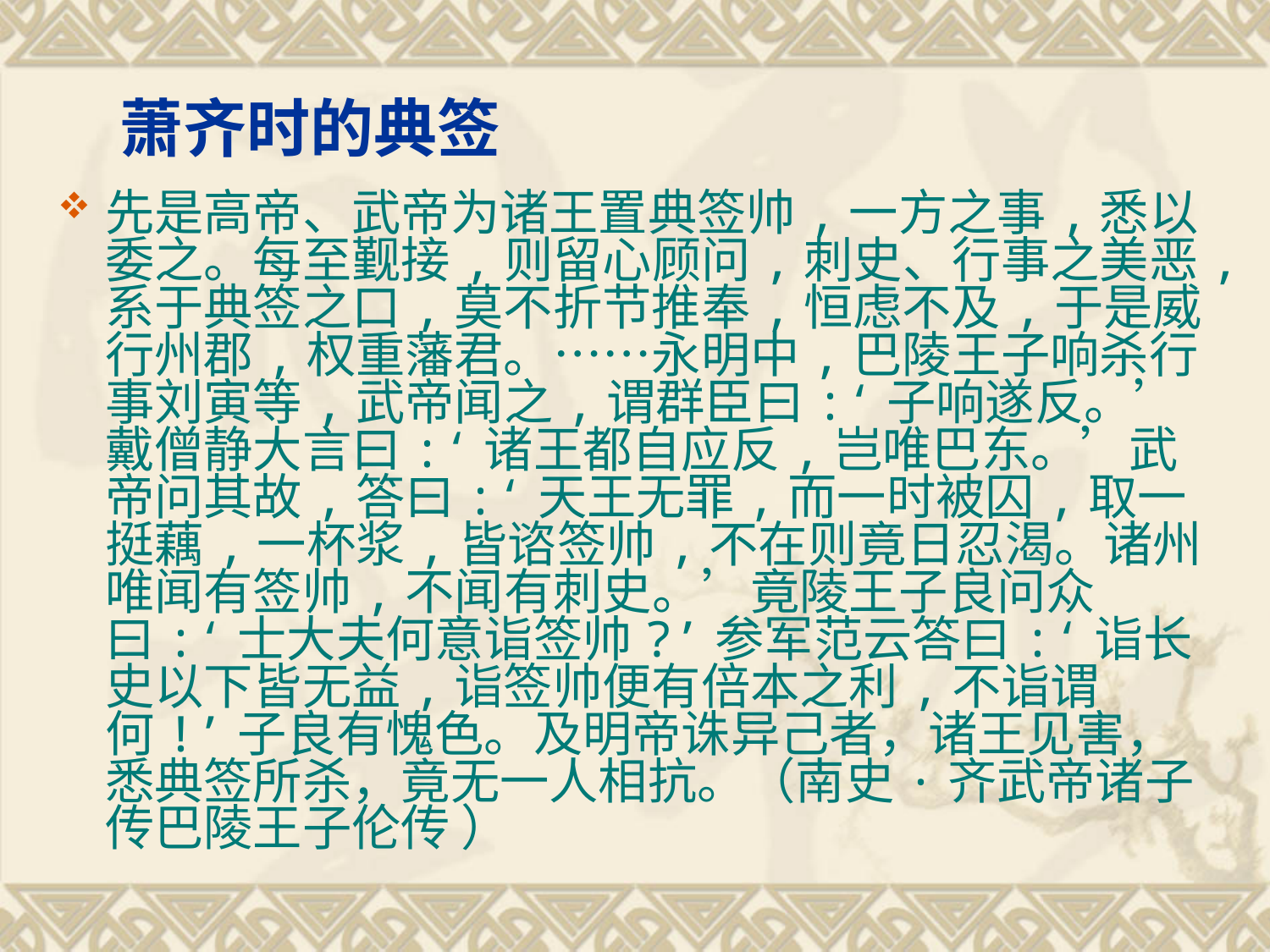

# 萧齐时的典签
先是高帝、武帝为诸王置典签帅,一方之事,悉以委之。每至觐接,则留心顾问,刺史、行事之美恶,系于典签之口,莫不折节推奉,恒虑不及,于是威行州郡,权重藩君。……永明中,巴陵王子响杀行事刘寅等,武帝闻之,谓群臣曰:‘子响遂反。’戴僧静大言曰:‘诸王都自应反,岂唯巴东。’武帝问其故,答曰:‘天王无罪,而一时被囚,取一挺藕,一杯浆,皆谘签帅,不在则竟日忍渴。诸州唯闻有签帅,不闻有刺史。’竟陵王子良问众曰:‘士大夫何意诣签帅?’参军范云答曰:‘诣长史以下皆无益,诣签帅便有倍本之利,不诣谓何!’子良有愧色。及明帝诛异己者，诸王见害，悉典签所杀，竟无一人相抗。（南史·齐武帝诸子传巴陵王子伦传 ）